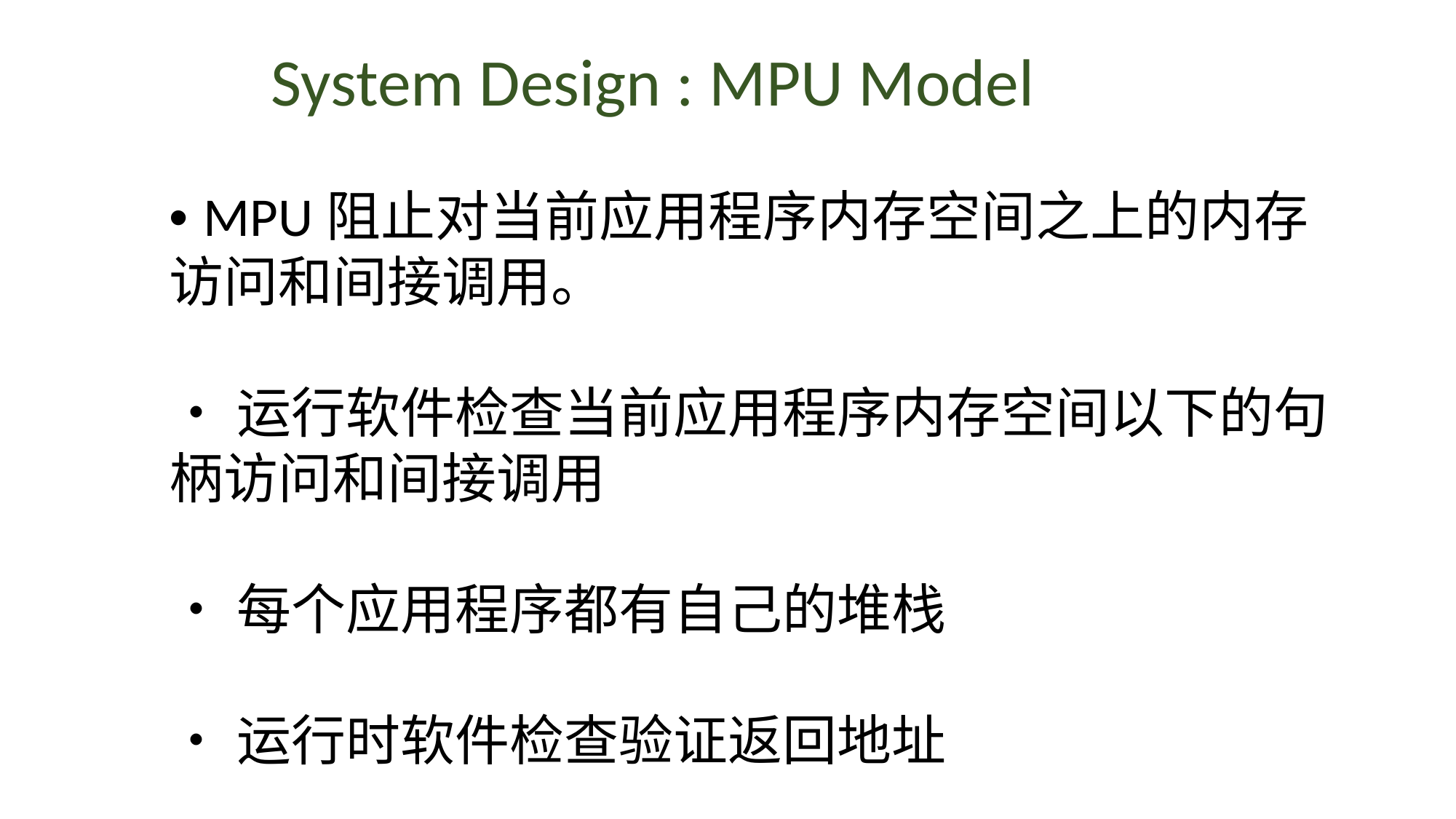

System Design : MPU Model
• MPU阻止对当前应用程序内存空间之上的内存访问和间接调用。

•运行软件检查当前应用程序内存空间以下的句柄访问和间接调用

•每个应用程序都有自己的堆栈

•运行时软件检查验证返回地址